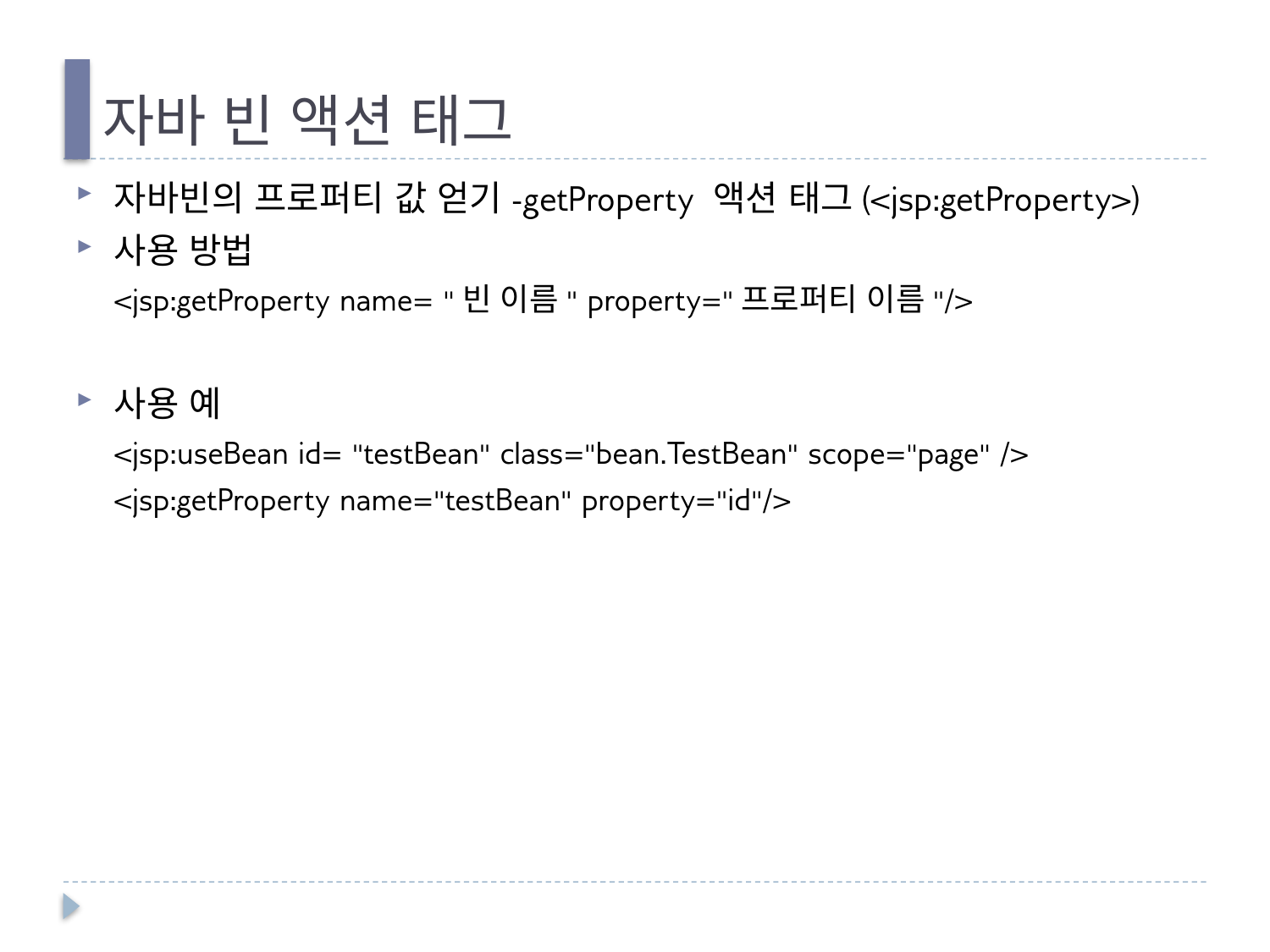

# 자바 빈 액션 태그
자바빈의 프로퍼티 값 얻기-getProperty 액션 태그(<jsp:getProperty>)
사용 방법
<jsp:getProperty name= "빈 이름" property="프로퍼티 이름"/>

사용 예
<jsp:useBean id= "testBean" class="bean.TestBean" scope="page" />
<jsp:getProperty name="testBean" property="id"/>